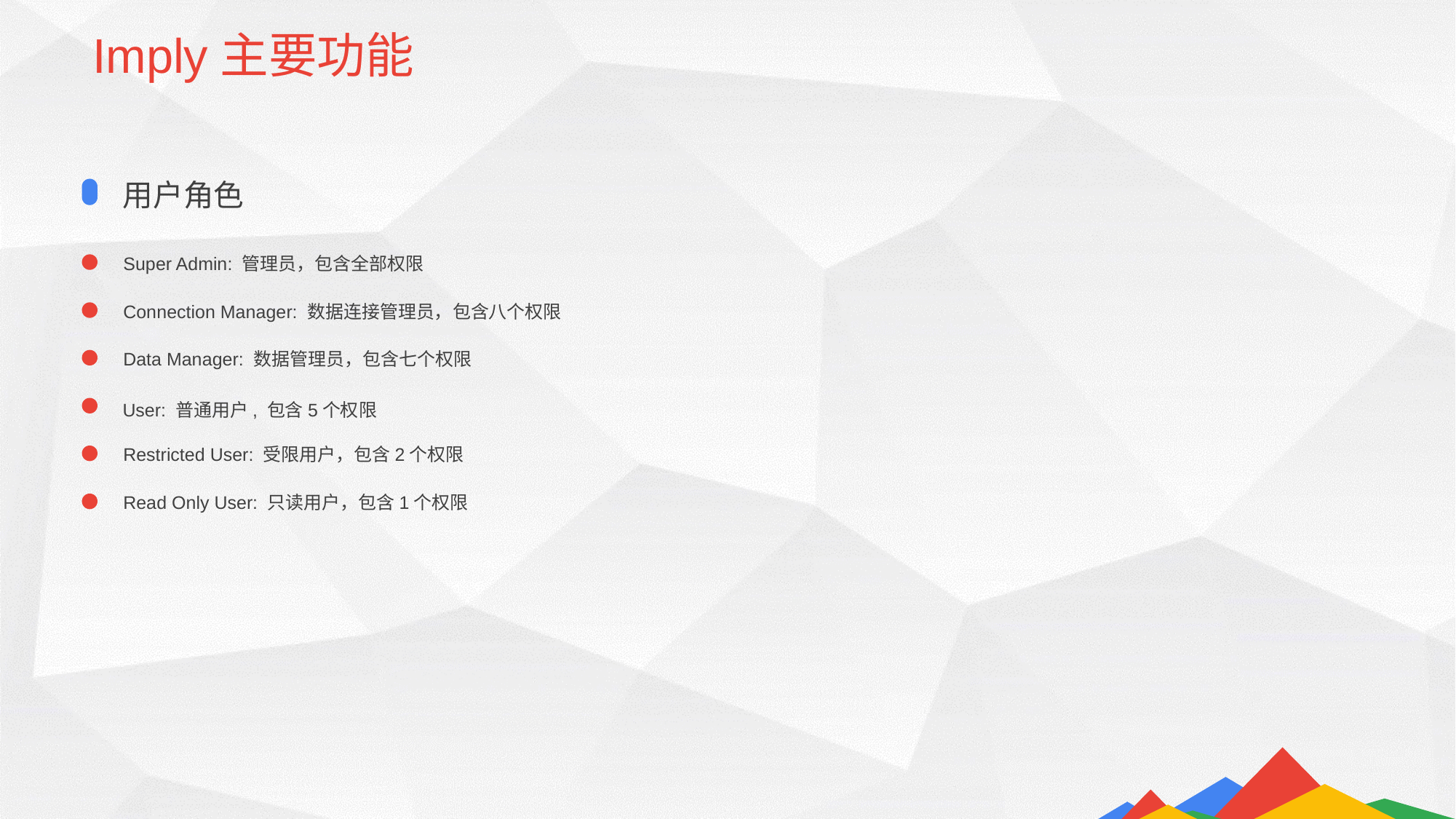

Imply主要功能
用户角色

Super Admin: 管理员，包含全部权限

Connection Manager: 数据连接管理员，包含八个权限

Data Manager: 数据管理员，包含七个权限

User: 普通用户, 包含5个权限

Restricted User: 受限用户，包含2个权限

Read Only User: 只读用户，包含1个权限